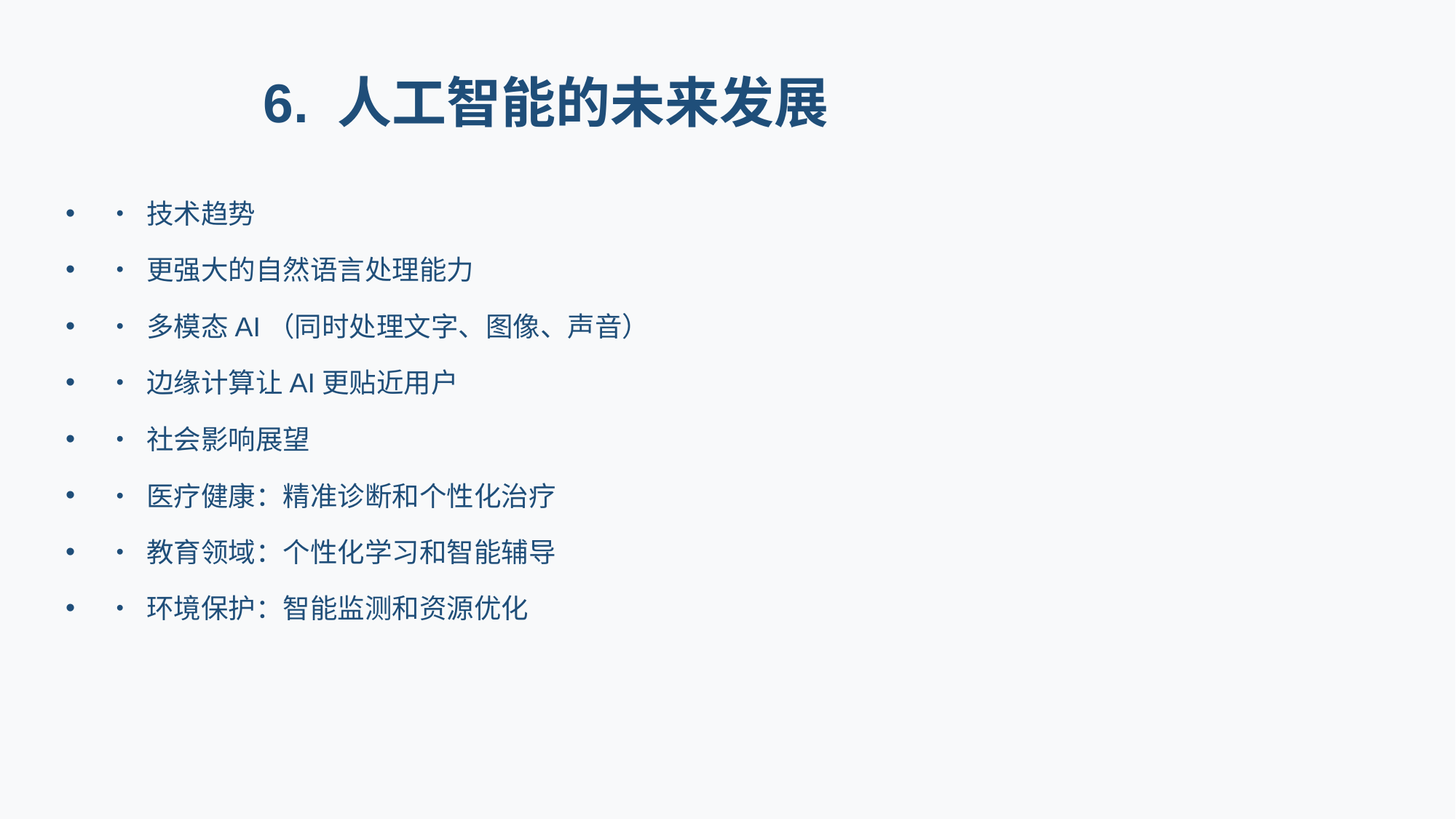

# 6. 人工智能的未来发展
• 技术趋势
• 更强大的自然语言处理能力
• 多模态AI（同时处理文字、图像、声音）
• 边缘计算让AI更贴近用户
• 社会影响展望
• 医疗健康：精准诊断和个性化治疗
• 教育领域：个性化学习和智能辅导
• 环境保护：智能监测和资源优化